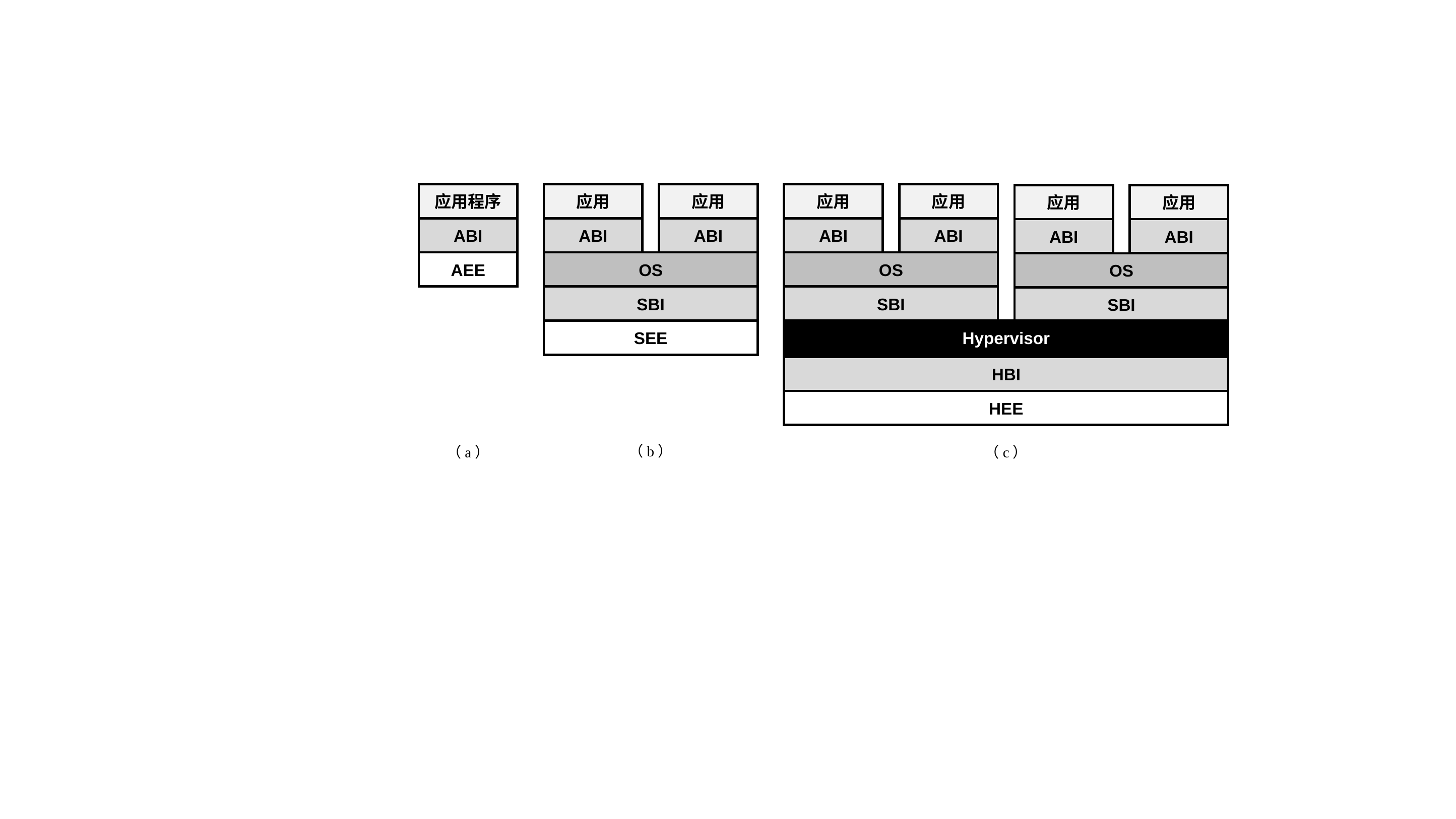

应用程序
应用
应用
应用
应用
应用
应用
ABI
ABI
ABI
ABI
ABI
ABI
ABI
AEE
OS
OS
OS
SBI
SBI
SBI
SEE
Hypervisor
HBI
HEE
（b）
（c）
（a）